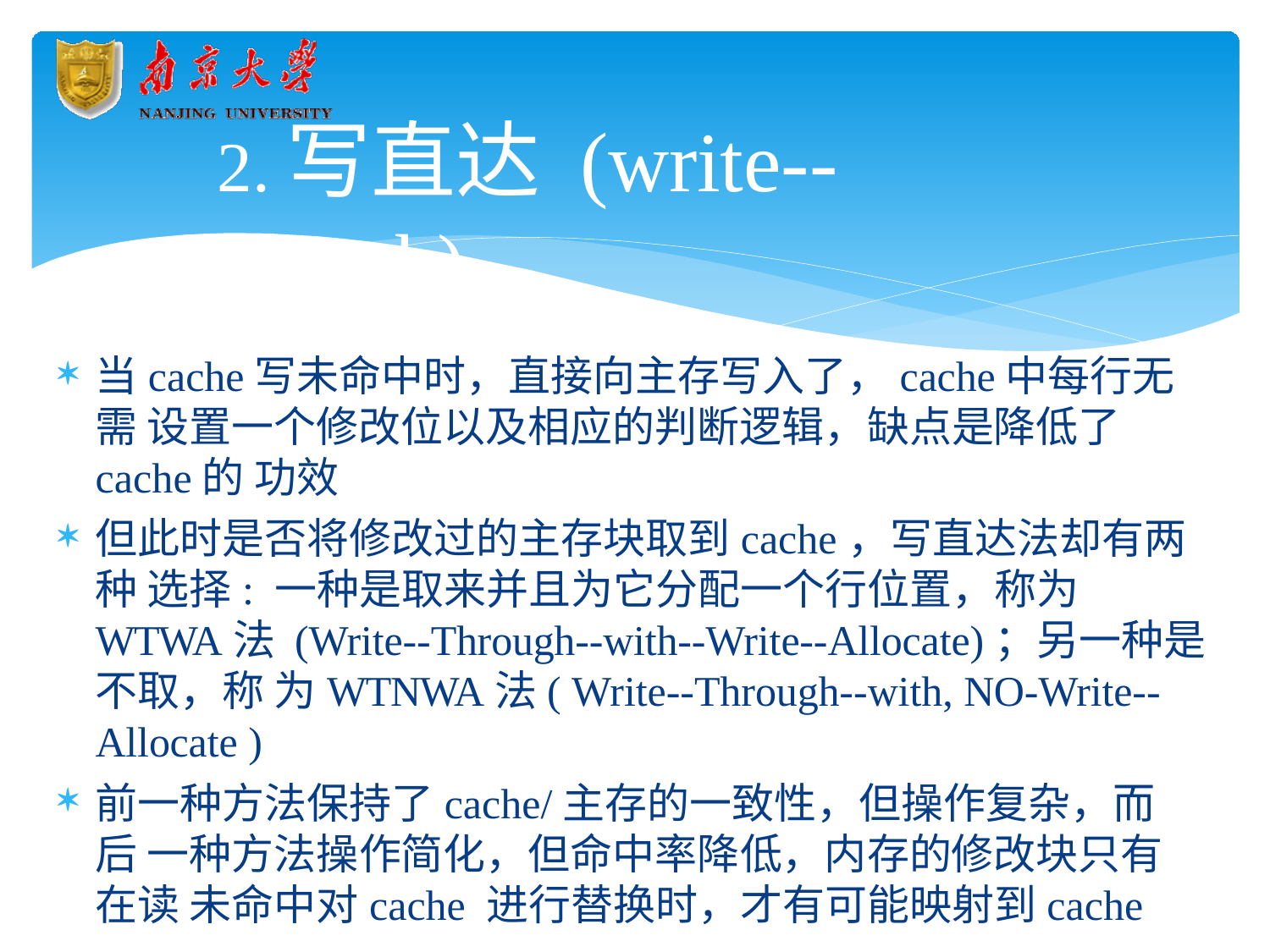

# 2.写直达 (write--trough)
当cache写未命中时，直接向主存写入了，cache中每行无需 设置一个修改位以及相应的判断逻辑，缺点是降低了cache的 功效
但此时是否将修改过的主存块取到cache，写直达法却有两种 选择: 一种是取来并且为它分配一个行位置，称为WTWA法 (Write--Through--with--Write--Allocate)；另一种是不取，称 为WTNWA法( Write--Through--with, NO-Write--Allocate )
前一种方法保持了cache/主存的一致性，但操作复杂，而后 一种方法操作简化，但命中率降低，内存的修改块只有在读 未命中对cache 进行替换时，才有可能映射到cache